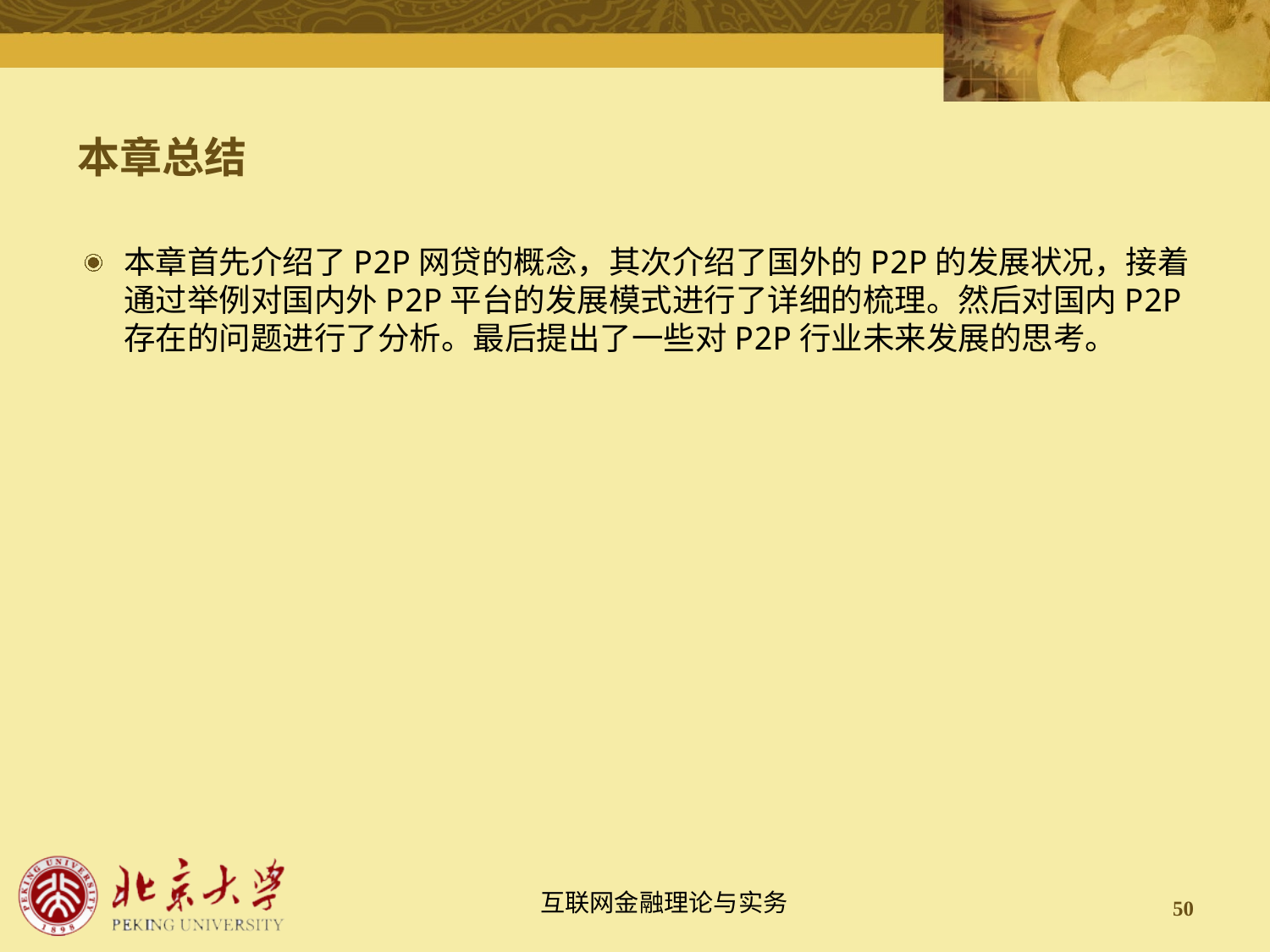

# 本章总结
本章首先介绍了P2P网贷的概念，其次介绍了国外的P2P的发展状况，接着通过举例对国内外P2P平台的发展模式进行了详细的梳理。然后对国内P2P存在的问题进行了分析。最后提出了一些对P2P行业未来发展的思考。
50